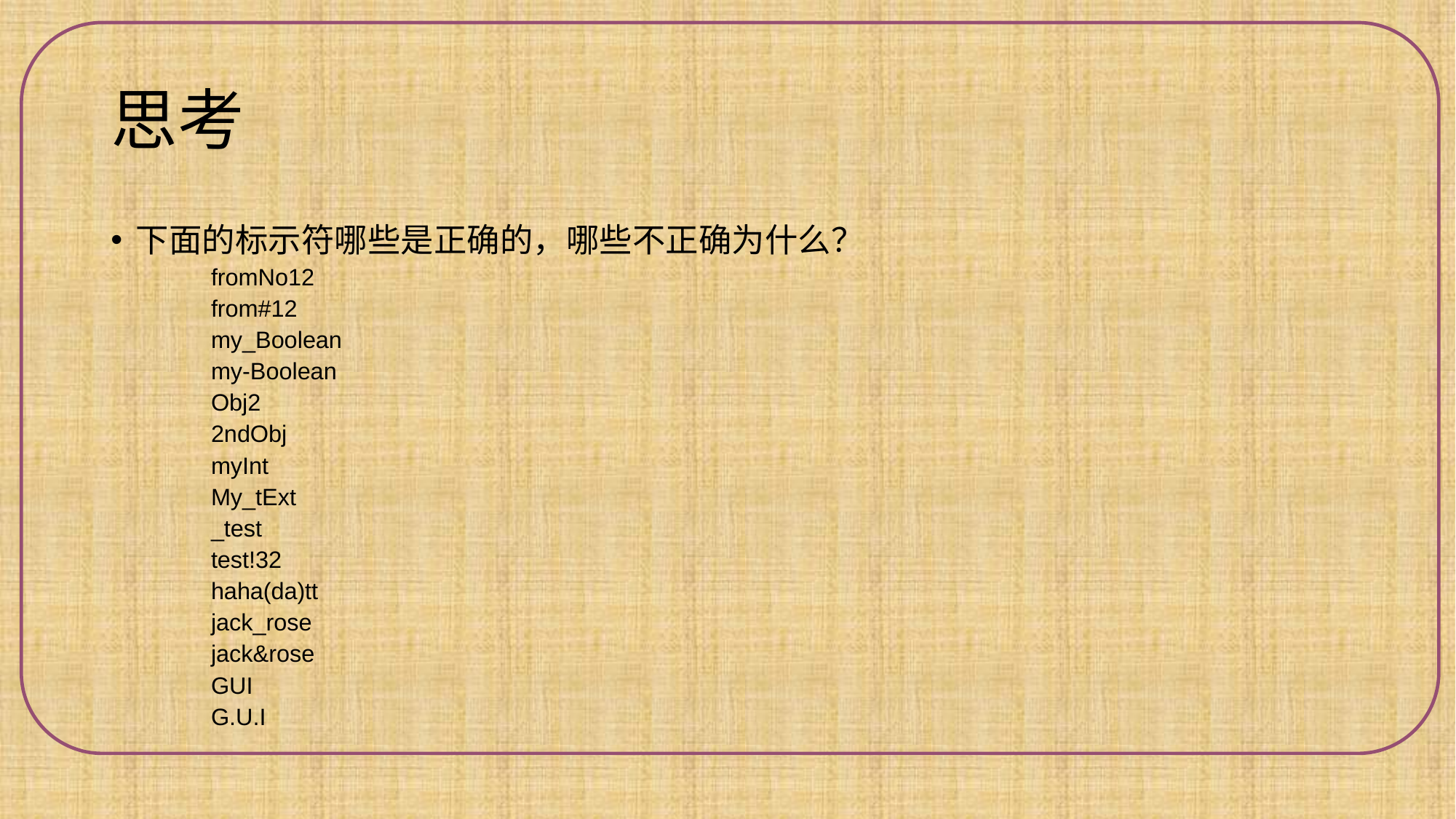

# 思考
下面的标示符哪些是正确的，哪些不正确为什么？
fromNo12
from#12
my_Boolean
my-Boolean
Obj2
2ndObj
myInt
My_tExt
_test
test!32
haha(da)tt
jack_rose
jack&rose
GUI
G.U.I